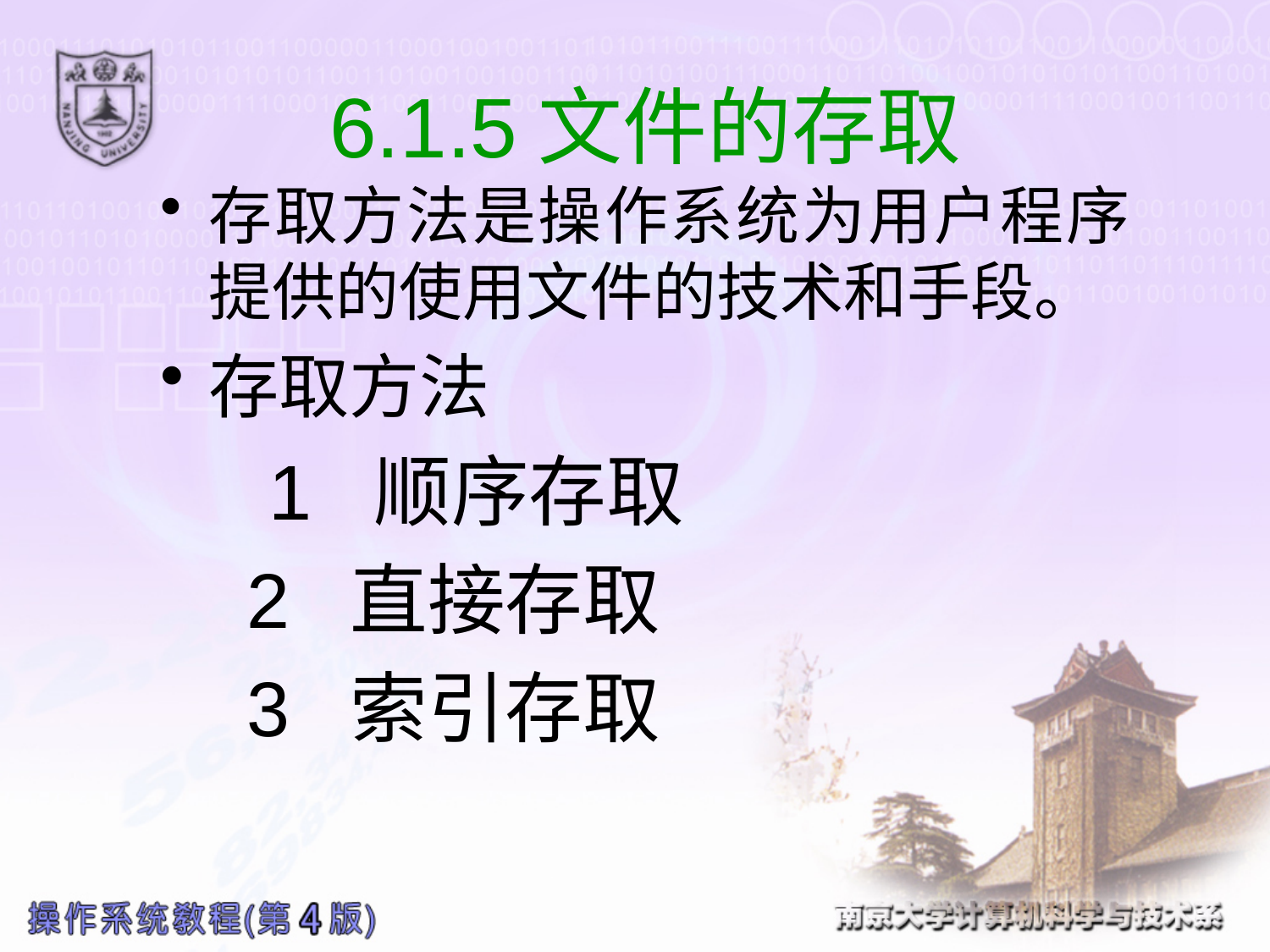

# 6.1.5文件的存取
存取方法是操作系统为用户程序提供的使用文件的技术和手段。
存取方法
     1  顺序存取
    2  直接存取
    3  索引存取